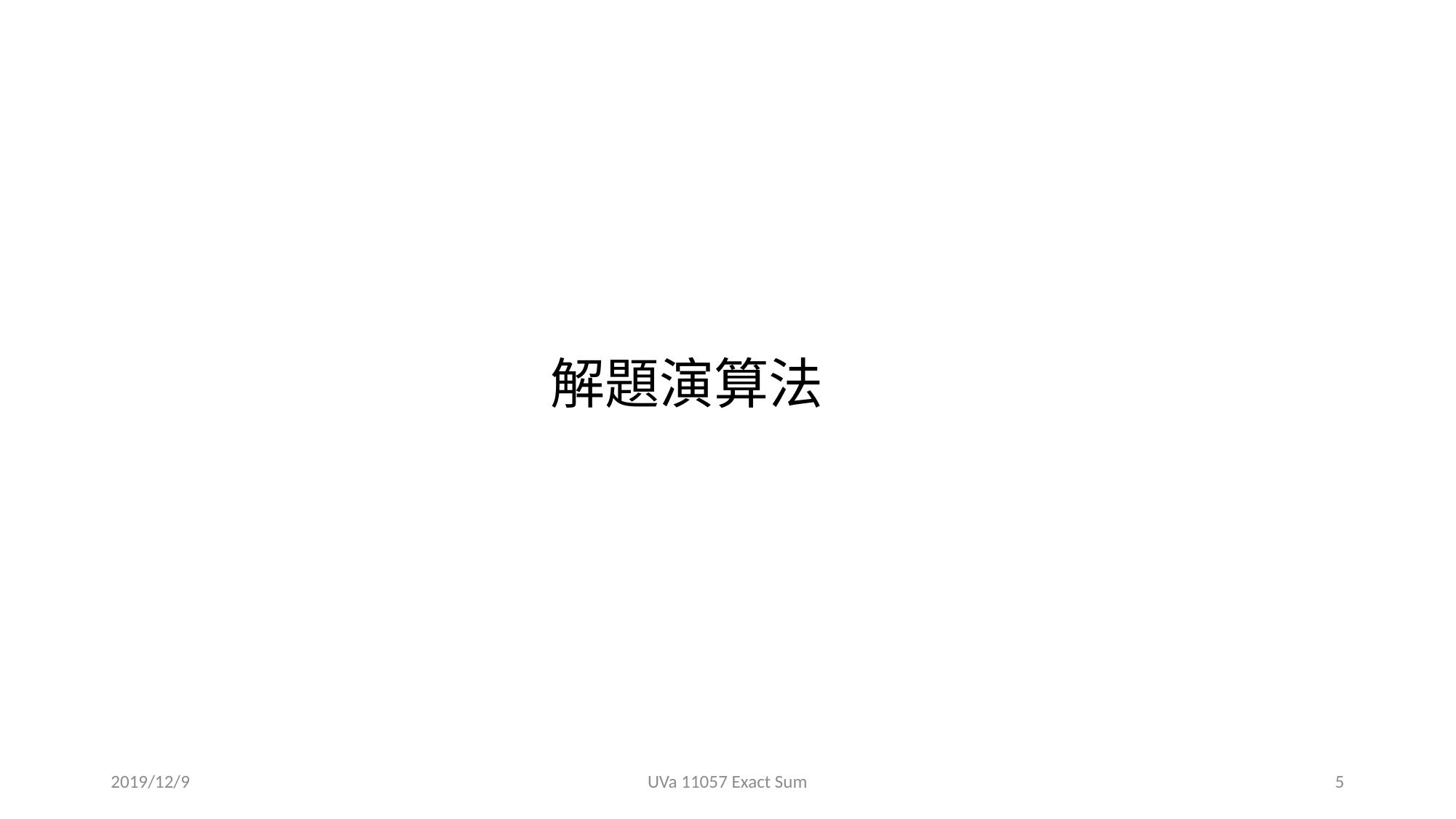

解題演算法
2019/12/9
UVa 11057 Exact Sum
5